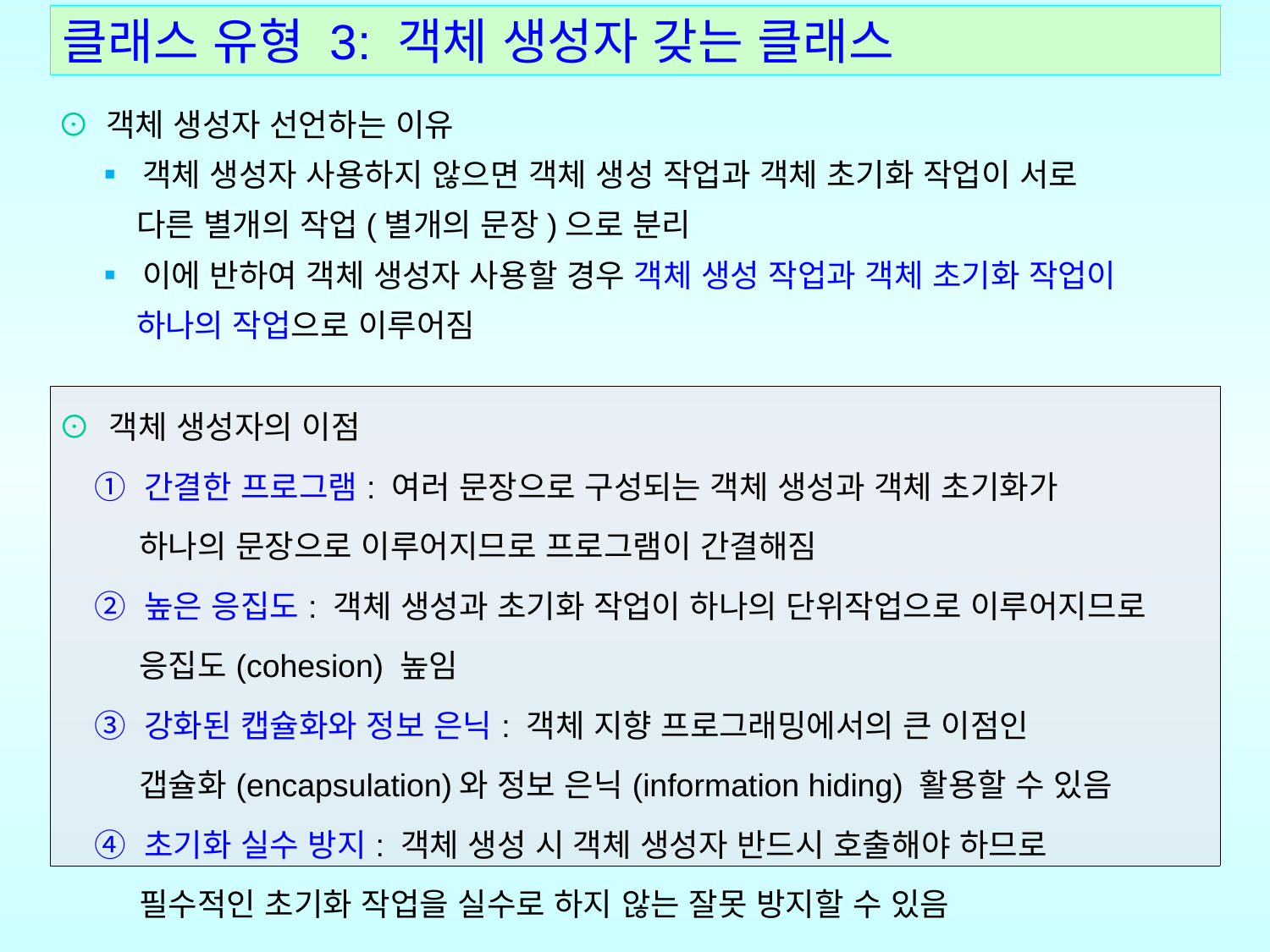

# 클래스 유형 3: 객체 생성자 갖는 클래스
⊙ 객체 생성자 선언하는 이유
    ▪ 객체 생성자 사용하지 않으면 객체 생성 작업과 객체 초기화 작업이 서로
        다른 별개의 작업(별개의 문장)으로 분리
    ▪ 이에 반하여 객체 생성자 사용할 경우 객체 생성 작업과 객체 초기화 작업이
        하나의 작업으로 이루어짐
| ⊙ 객체 생성자의 이점 ① 간결한 프로그램: 여러 문장으로 구성되는 객체 생성과 객체 초기화가 하나의 문장으로 이루어지므로 프로그램이 간결해짐 ② 높은 응집도: 객체 생성과 초기화 작업이 하나의 단위작업으로 이루어지므로 응집도(cohesion) 높임 ③ 강화된 캡슐화와 정보 은닉: 객체 지향 프로그래밍에서의 큰 이점인 갭슐화(encapsulation)와 정보 은닉(information hiding) 활용할 수 있음 ➃ 초기화 실수 방지: 객체 생성 시 객체 생성자 반드시 호출해야 하므로 필수적인 초기화 작업을 실수로 하지 않는 잘못 방지할 수 있음 |
| --- |